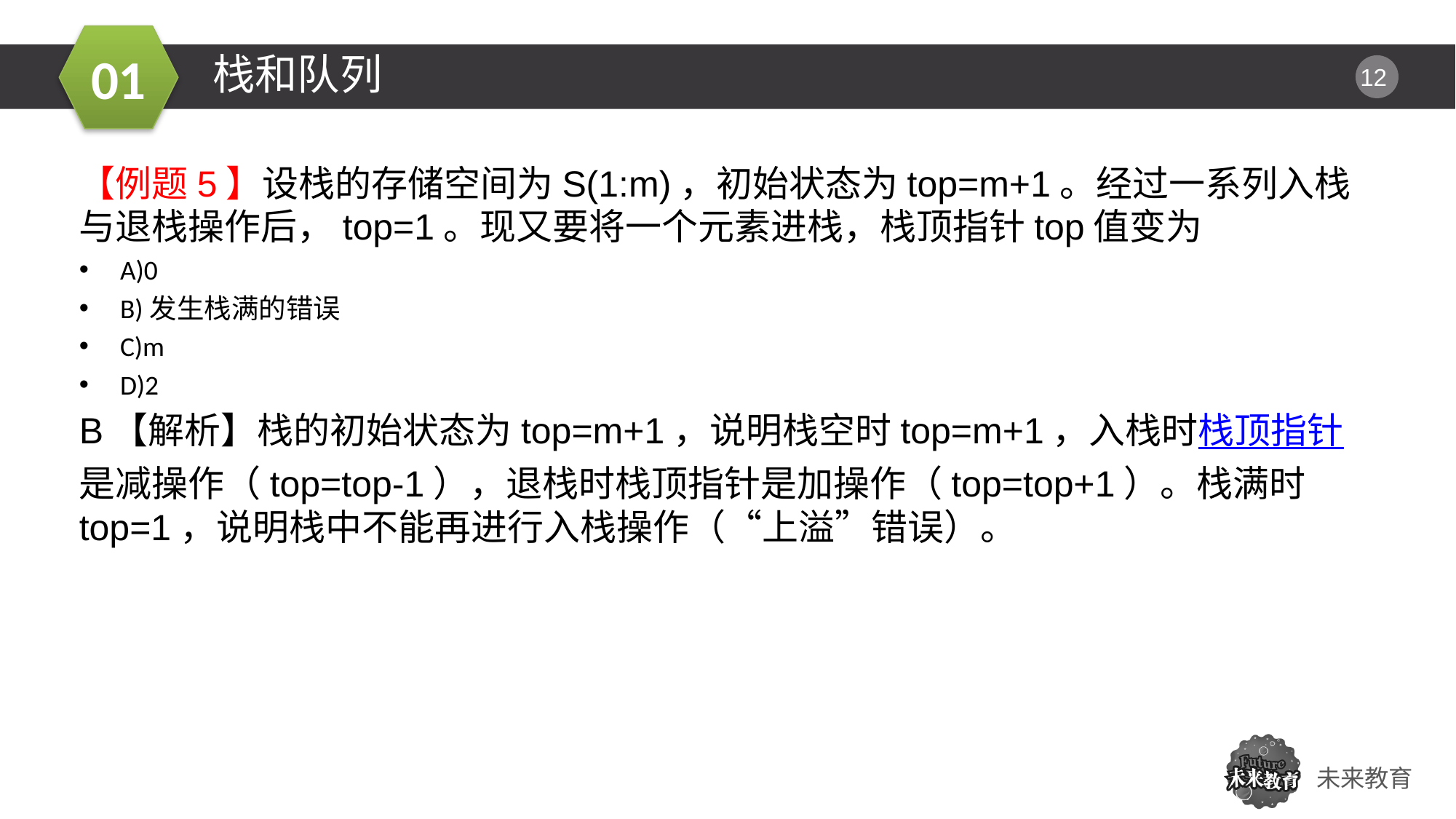

栈和队列
【例题5】设栈的存储空间为S(1:m)，初始状态为top=m+1。经过一系列入栈与退栈操作后，top=1。现又要将一个元素进栈，栈顶指针top值变为
A)0
B)发生栈满的错误
C)m
D)2
B【解析】栈的初始状态为top=m+1，说明栈空时top=m+1，入栈时栈顶指针是减操作（top=top-1），退栈时栈顶指针是加操作（top=top+1）。栈满时top=1，说明栈中不能再进行入栈操作（“上溢”错误）。
01